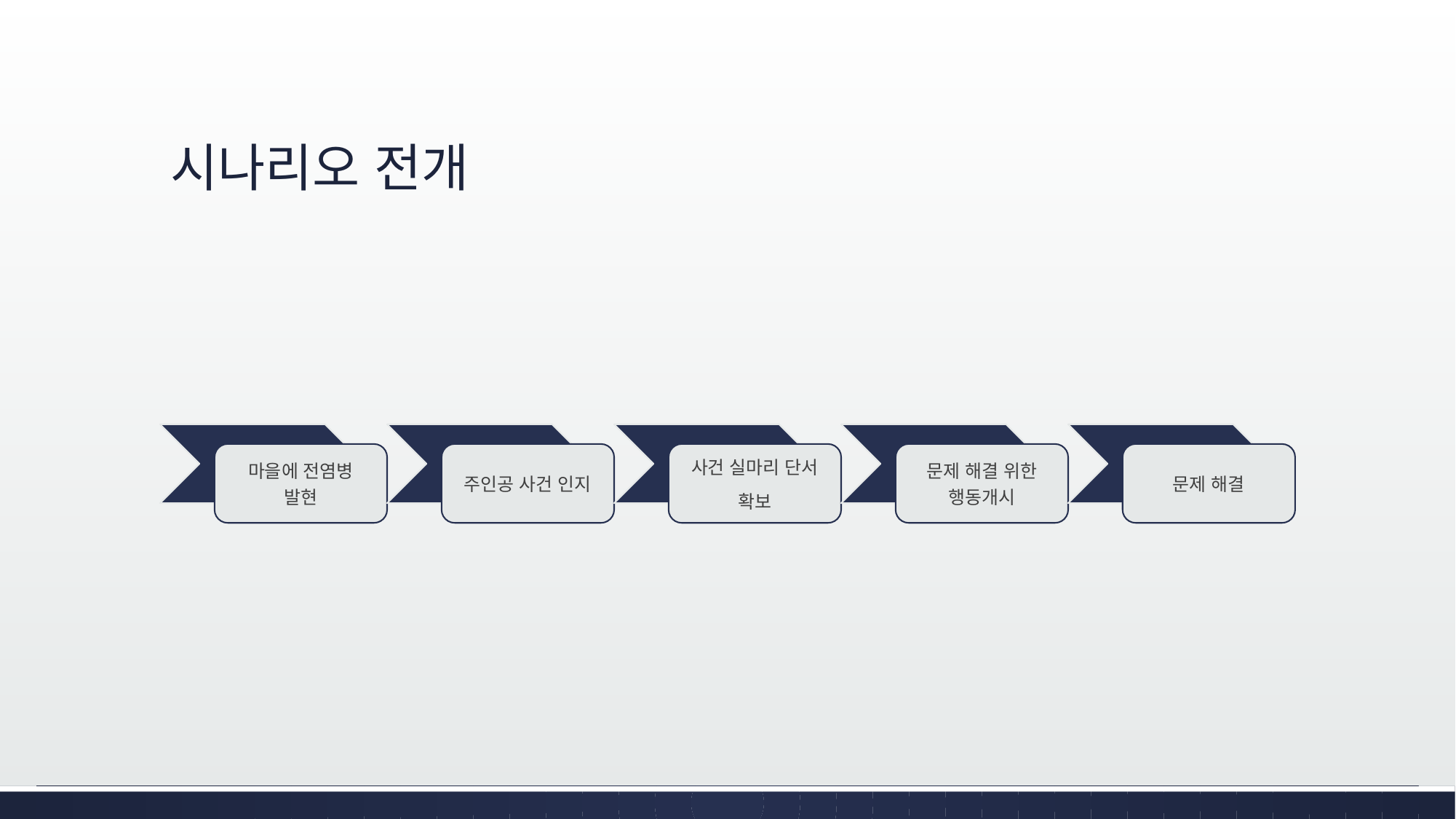

# 시나리오 전개
마을에 전염병 발현
주인공 사건 인지
사건 실마리 단서
확보
문제 해결 위한 행동개시
문제 해결